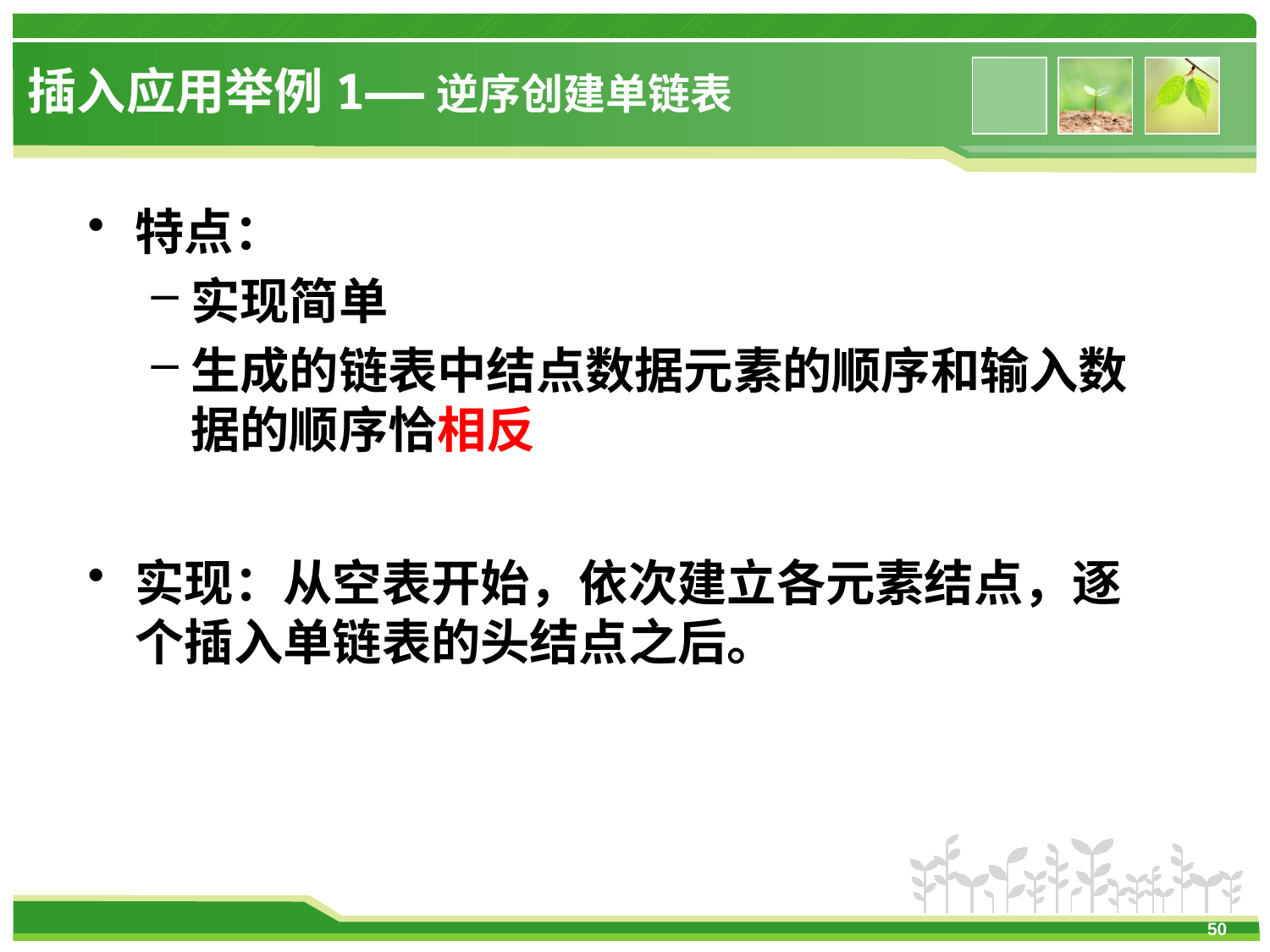

# 插入应用举例1——逆序创建单链表
特点：
实现简单
生成的链表中结点数据元素的顺序和输入数据的顺序恰相反

实现：从空表开始，依次建立各元素结点，逐个插入单链表的头结点之后。
50